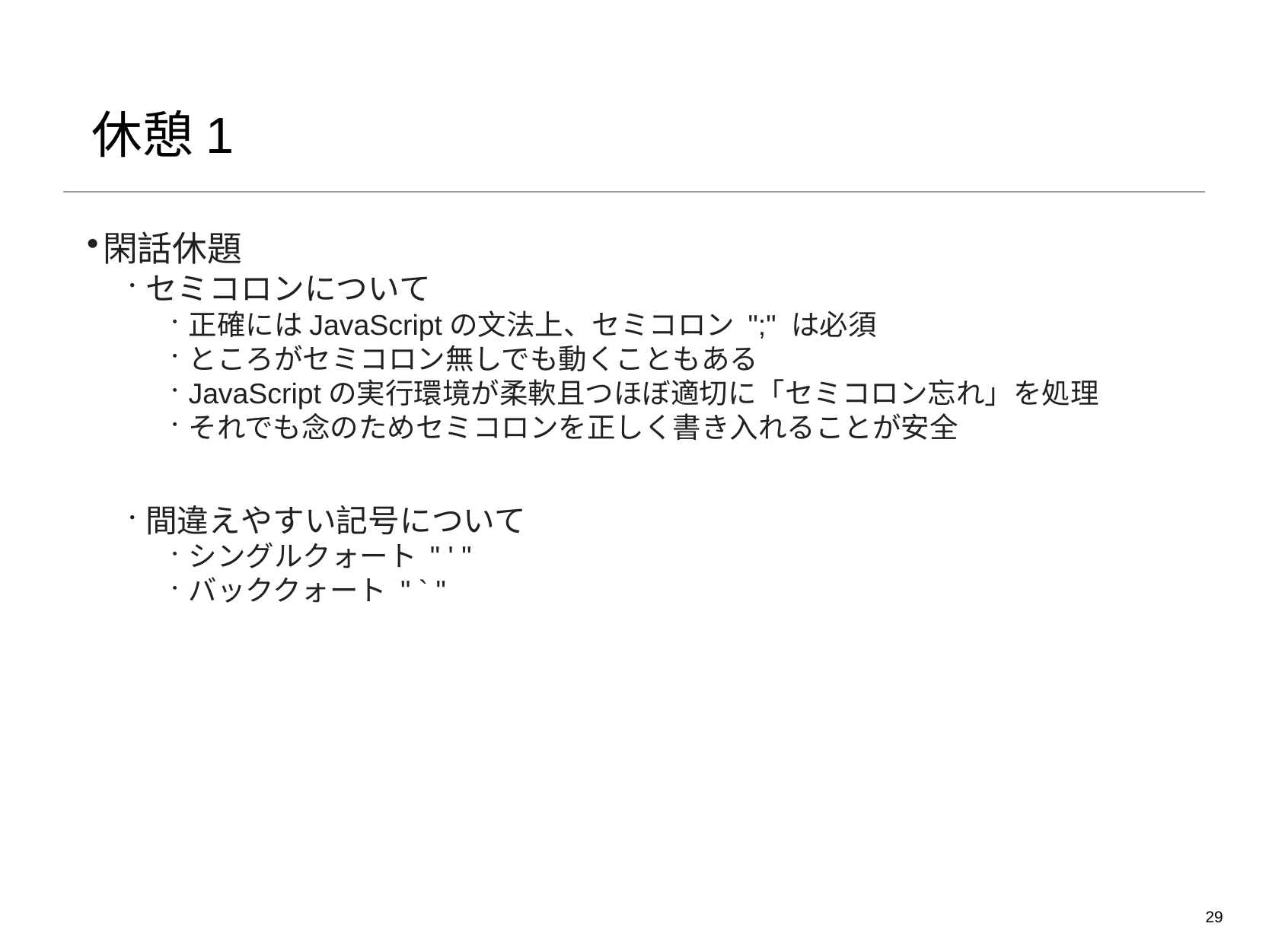

# 休憩1
閑話休題
セミコロンについて
正確にはJavaScriptの文法上、セミコロン ";" は必須
ところがセミコロン無しでも動くこともある
JavaScriptの実行環境が柔軟且つほぼ適切に「セミコロン忘れ」を処理
それでも念のためセミコロンを正しく書き入れることが安全

間違えやすい記号について
シングルクォート " ' "
バッククォート " ` "
29